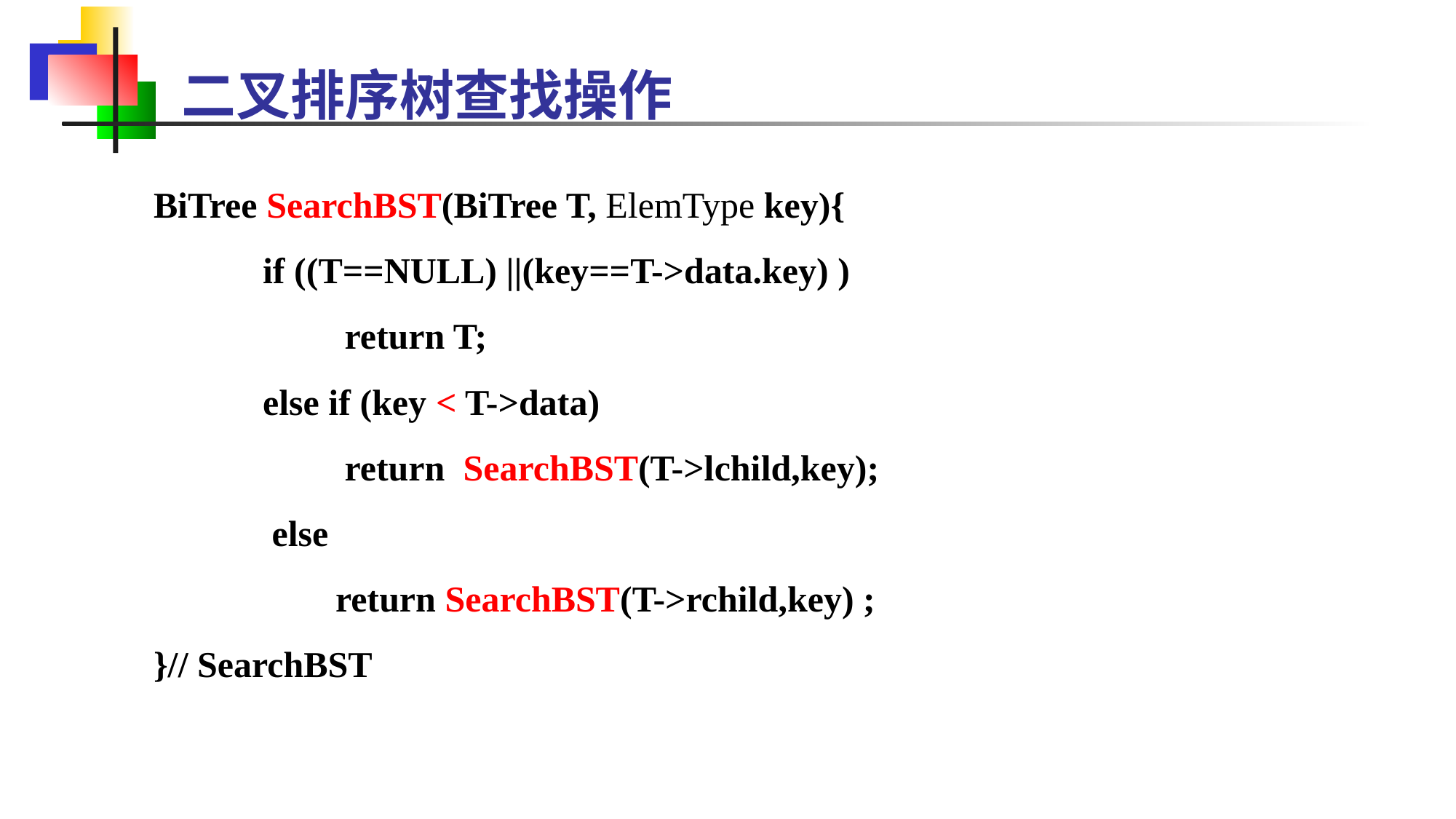

二叉排序树查找操作
BiTree SearchBST(BiTree T, ElemType key){
	if ((T==NULL) ||(key==T->data.key) )
                     return T;
	else if (key < T->data)
	         return  SearchBST(T->lchild,key);
	 else
	        return SearchBST(T->rchild,key) ;
}// SearchBST